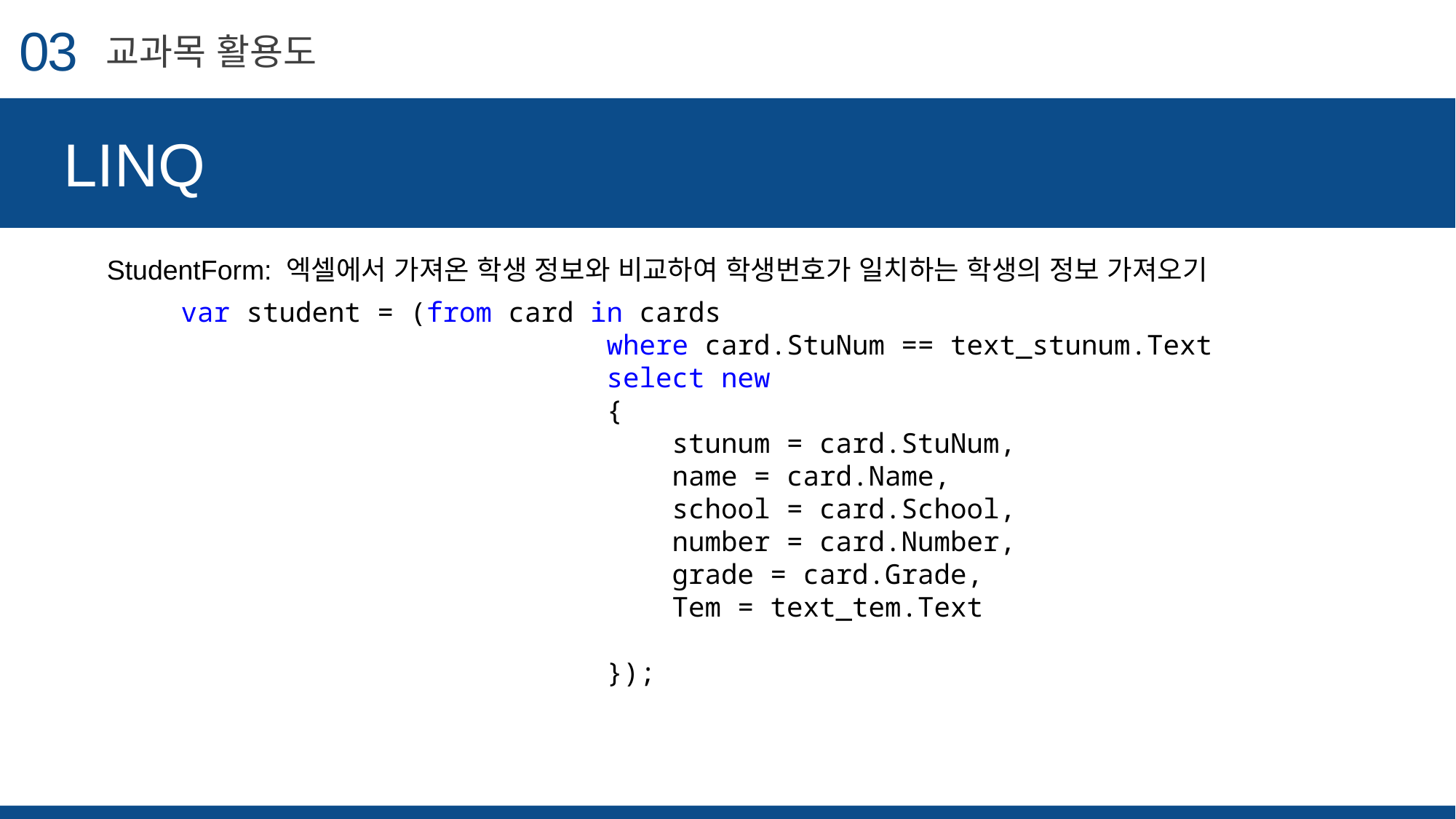

03
교과목 활용도

LINQ
StudentForm: 엑셀에서 가져온 학생 정보와 비교하여 학생번호가 일치하는 학생의 정보 가져오기
 var student = (from card in cards
                           where card.StuNum == text_stunum.Text
                           select new
                           {
                               stunum = card.StuNum,
                               name = card.Name,
                               school = card.School,
                               number = card.Number,
                               grade = card.Grade,
                               Tem = text_tem.Text

                           });